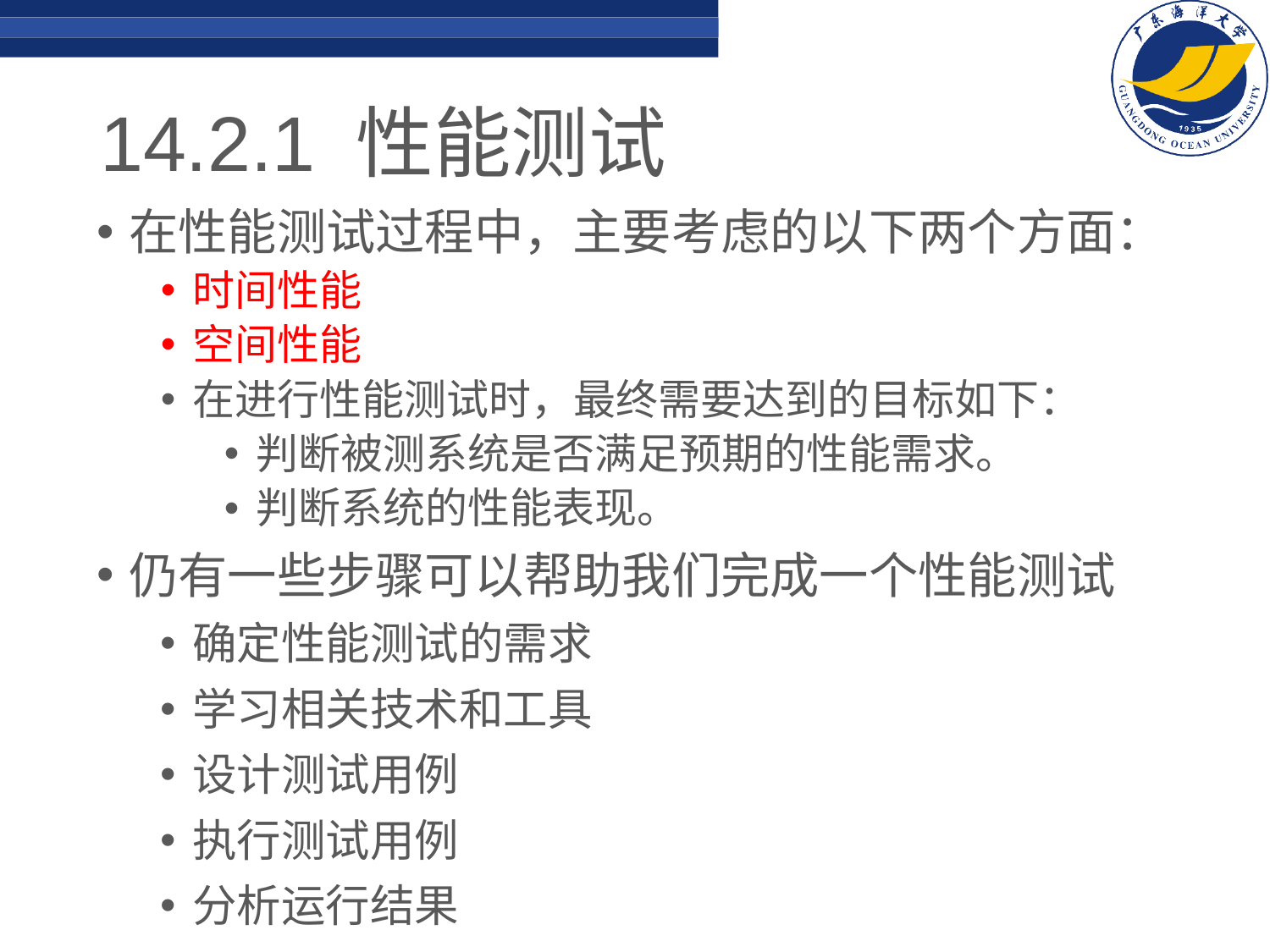

# 14.2.1 性能测试
在性能测试过程中，主要考虑的以下两个方面：
时间性能
空间性能
在进行性能测试时，最终需要达到的目标如下：
判断被测系统是否满足预期的性能需求。
判断系统的性能表现。
仍有一些步骤可以帮助我们完成一个性能测试
确定性能测试的需求
学习相关技术和工具
设计测试用例
执行测试用例
分析运行结果
13